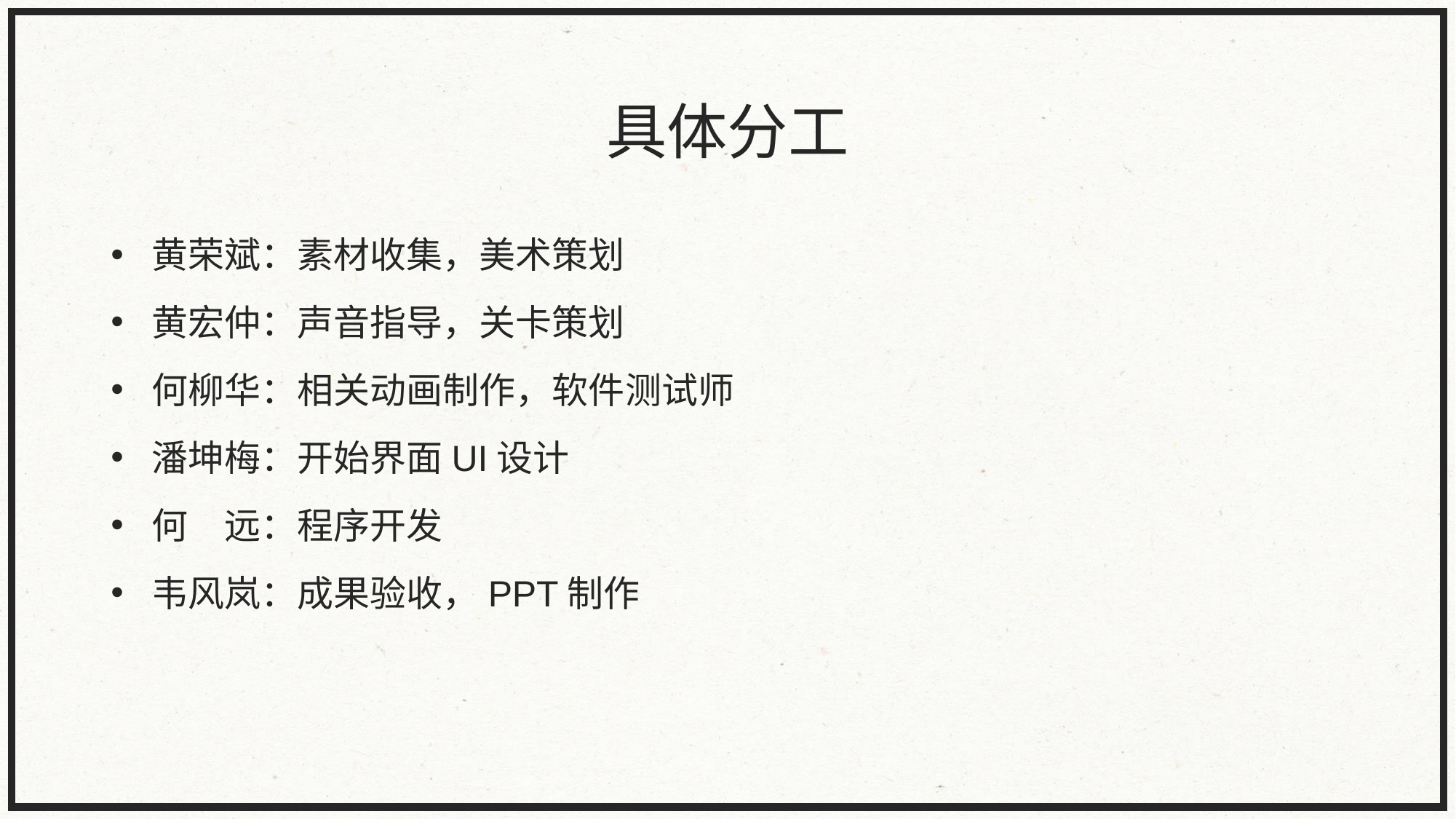

# 具体分工
黄荣斌：素材收集，美术策划
黄宏仲：声音指导，关卡策划
何柳华：相关动画制作，软件测试师
潘坤梅：开始界面UI设计
何　远：程序开发
韦风岚：成果验收，PPT制作